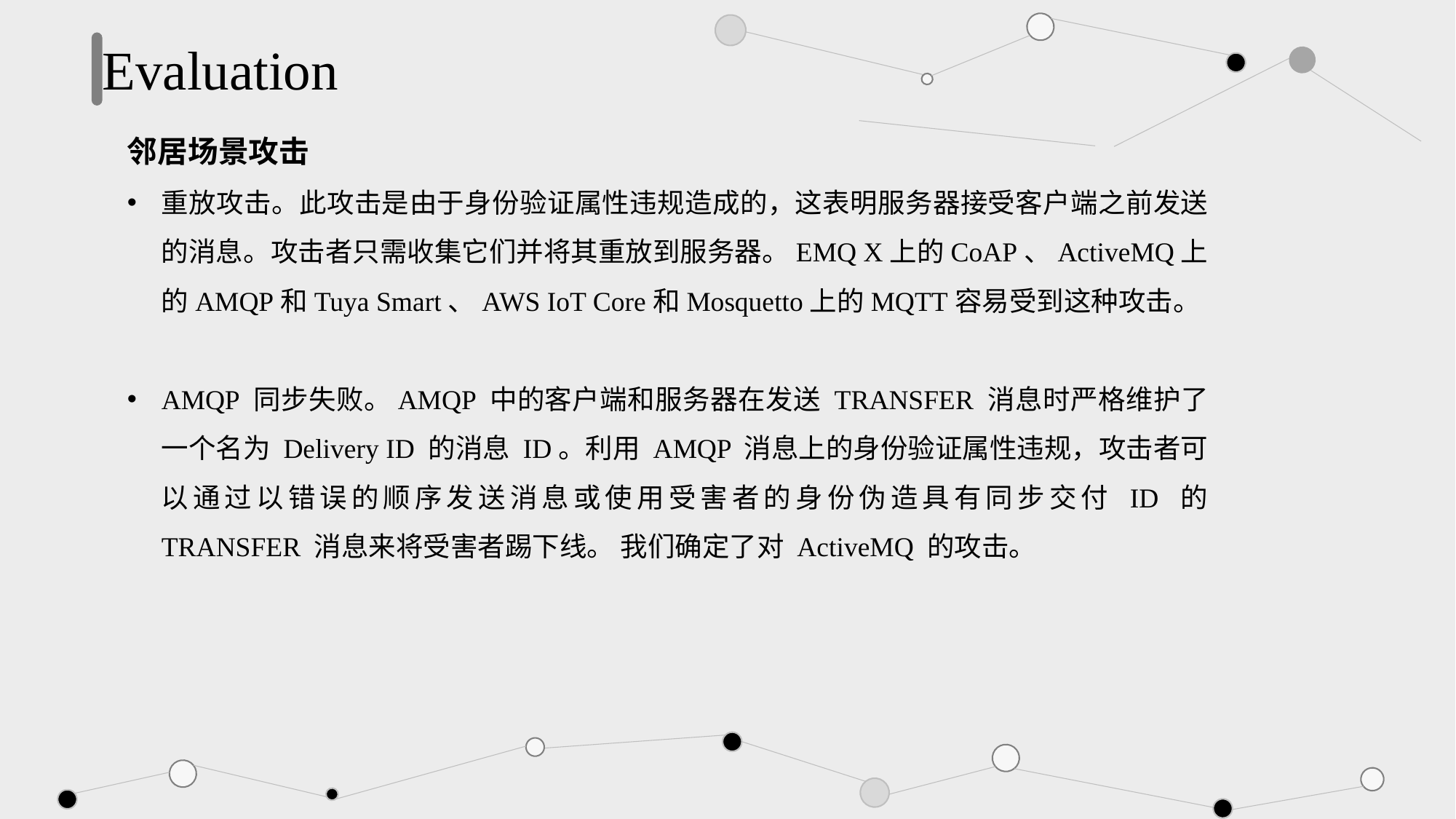

Evaluation

邻居场景攻击
重放攻击。此攻击是由于身份验证属性违规造成的，这表明服务器接受客户端之前发送的消息。攻击者只需收集它们并将其重放到服务器。EMQ X上的CoAP、ActiveMQ上的AMQP和Tuya Smart、AWS IoT Core和Mosquetto上的MQTT容易受到这种攻击。

AMQP 同步失败。AMQP 中的客户端和服务器在发送 TRANSFER 消息时严格维护了一个名为 Delivery ID 的消息 ID。利用 AMQP 消息上的身份验证属性违规，攻击者可以通过以错误的顺序发送消息或使用受害者的身份伪造具有同步交付 ID 的 TRANSFER 消息来将受害者踢下线。 我们确定了对 ActiveMQ 的攻击。